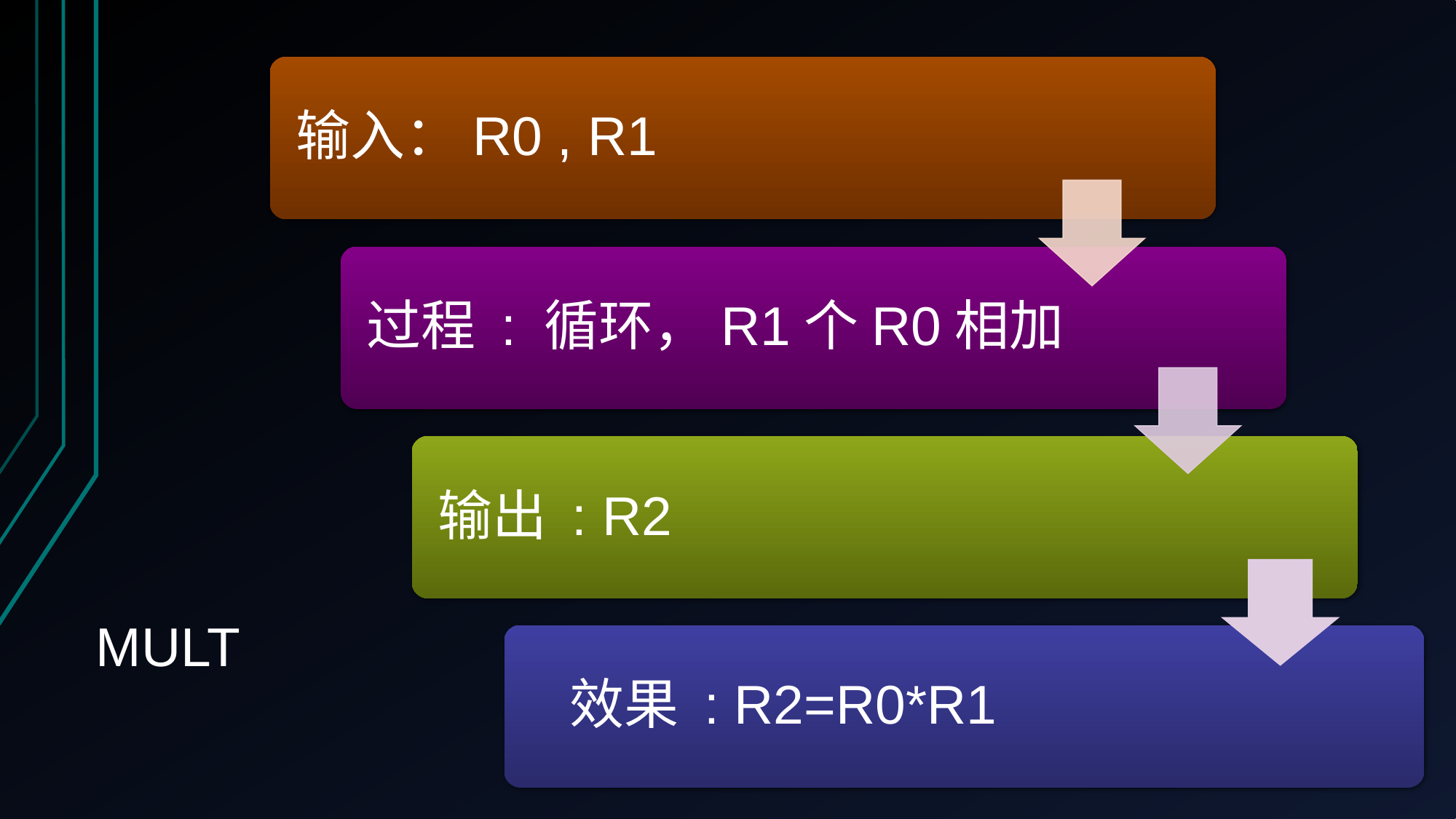

输入：R0 , R1
过程 : 循环，R1个R0相加
输出 : R2

# MULT

效果 : R2=R0*R1